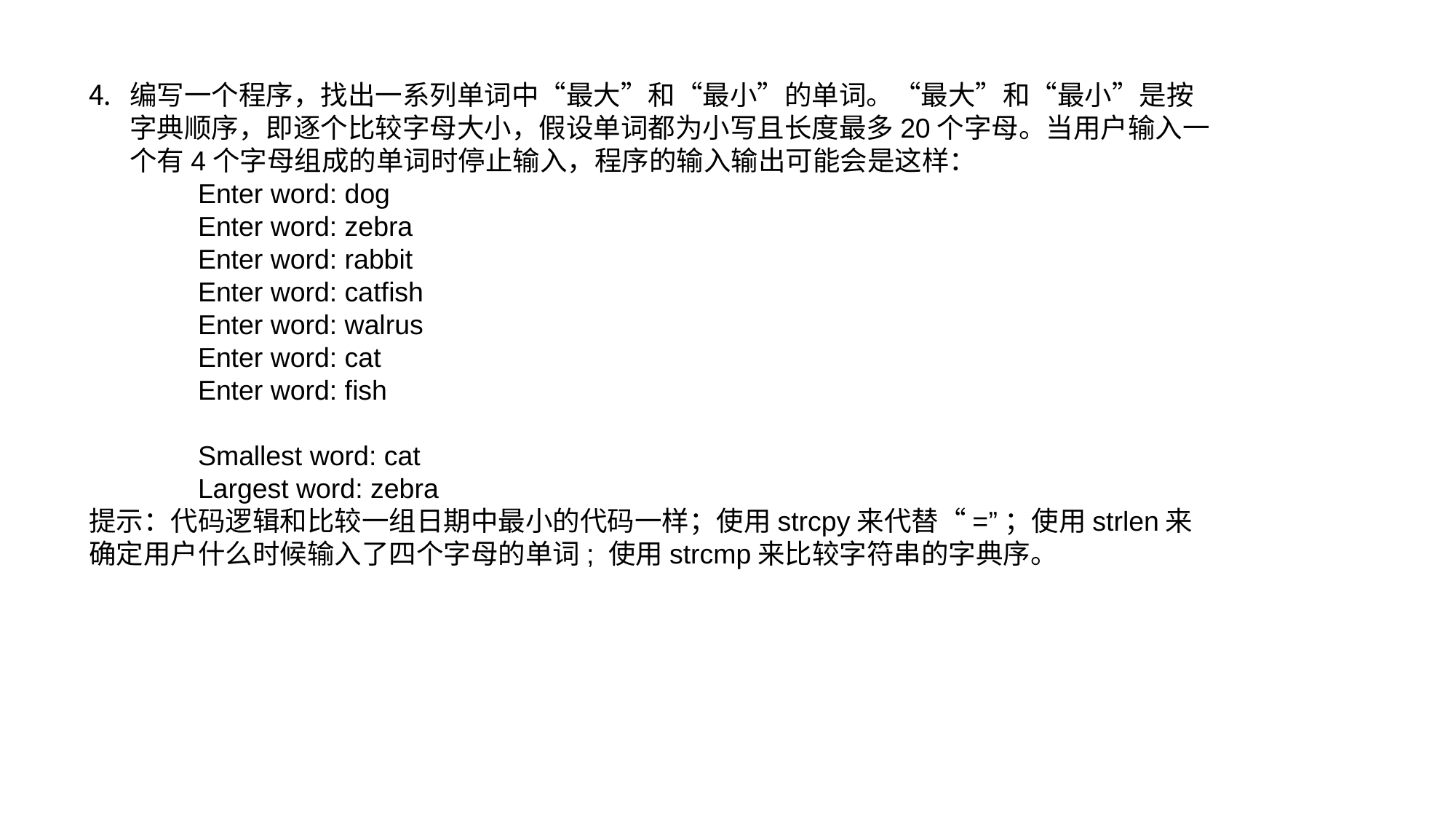

编写一个程序，找出一系列单词中“最大”和“最小”的单词。“最大”和“最小”是按字典顺序，即逐个比较字母大小，假设单词都为小写且长度最多20个字母。当用户输入一个有4个字母组成的单词时停止输入，程序的输入输出可能会是这样：
	Enter word: dog
	Enter word: zebra
	Enter word: rabbit
	Enter word: catfish
	Enter word: walrus
	Enter word: cat
	Enter word: fish

	Smallest word: cat
	Largest word: zebra
提示：代码逻辑和比较一组日期中最小的代码一样；使用strcpy来代替“=”；使用strlen来确定用户什么时候输入了四个字母的单词; 使用strcmp来比较字符串的字典序。